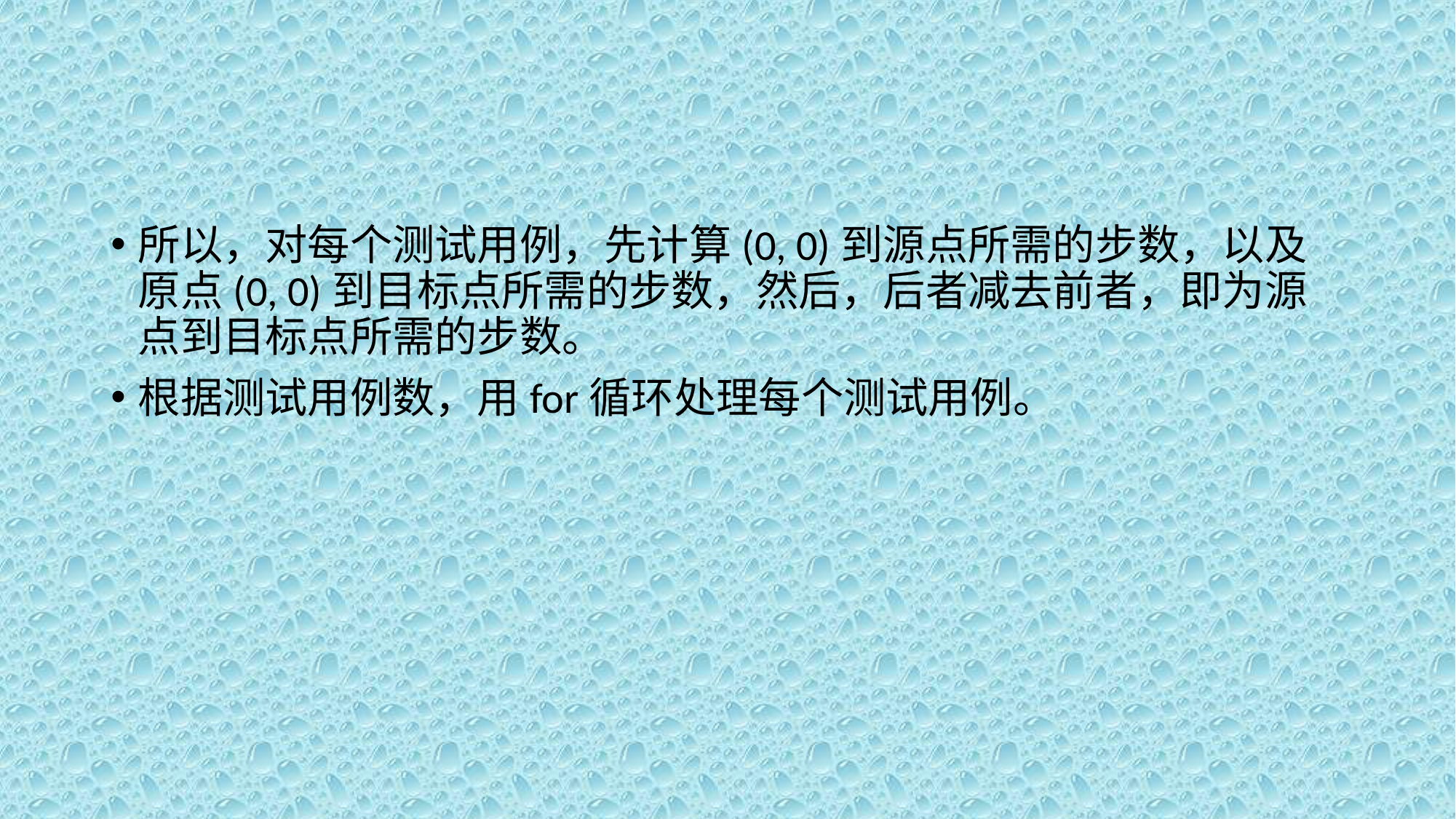

#
所以，对每个测试用例，先计算(0, 0)到源点所需的步数，以及原点(0, 0)到目标点所需的步数，然后，后者减去前者，即为源点到目标点所需的步数。
根据测试用例数，用for循环处理每个测试用例。